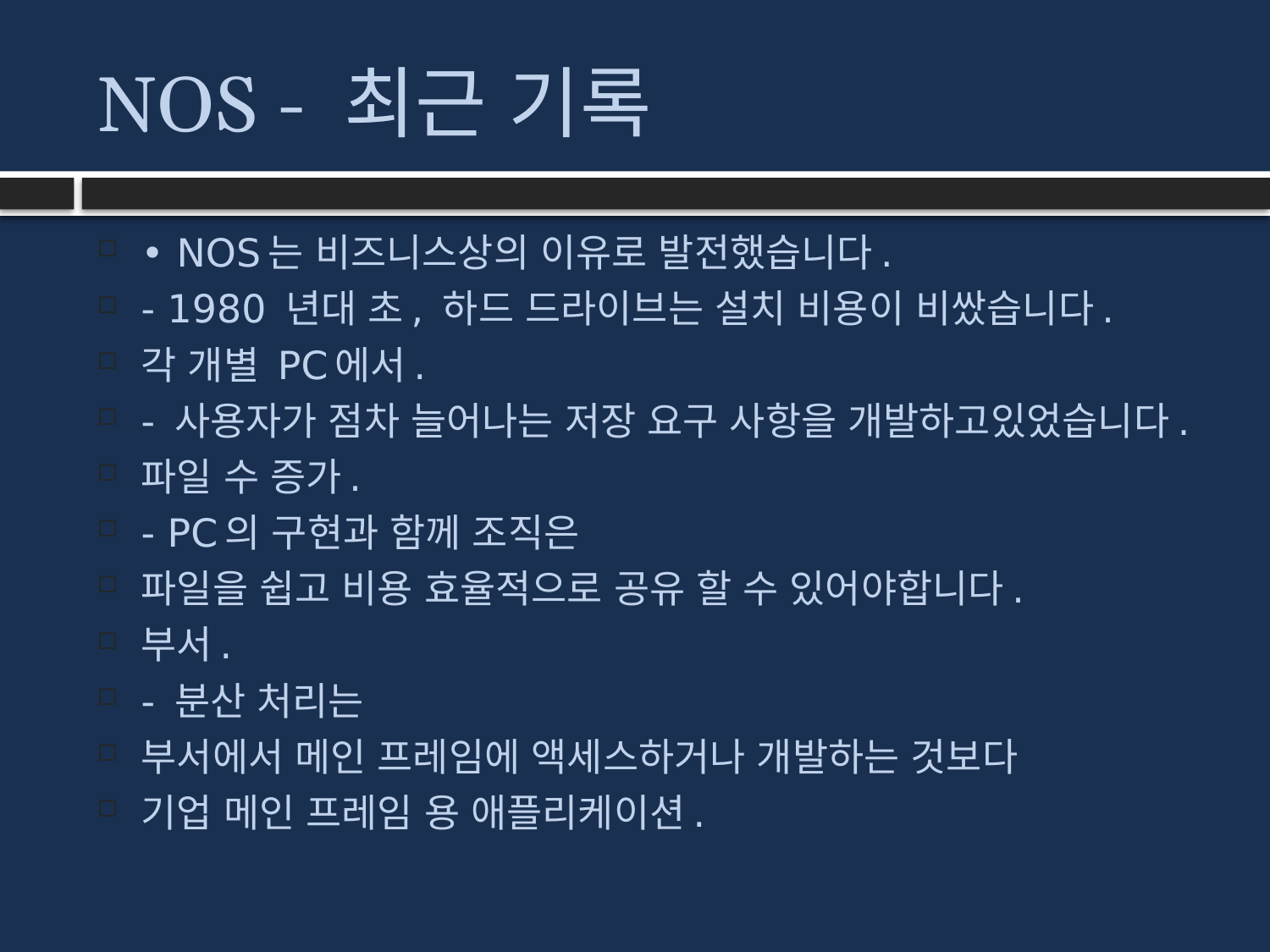

# NOS - 최근 기록
• NOS는 비즈니스상의 이유로 발전했습니다.
- 1980 년대 초, 하드 드라이브는 설치 비용이 비쌌습니다.
각 개별 PC에서.
- 사용자가 점차 늘어나는 저장 요구 사항을 개발하고있었습니다.
파일 수 증가.
- PC의 구현과 함께 조직은
파일을 쉽고 비용 효율적으로 공유 할 수 있어야합니다.
부서.
- 분산 처리는
부서에서 메인 프레임에 액세스하거나 개발하는 것보다
기업 메인 프레임 용 애플리케이션.